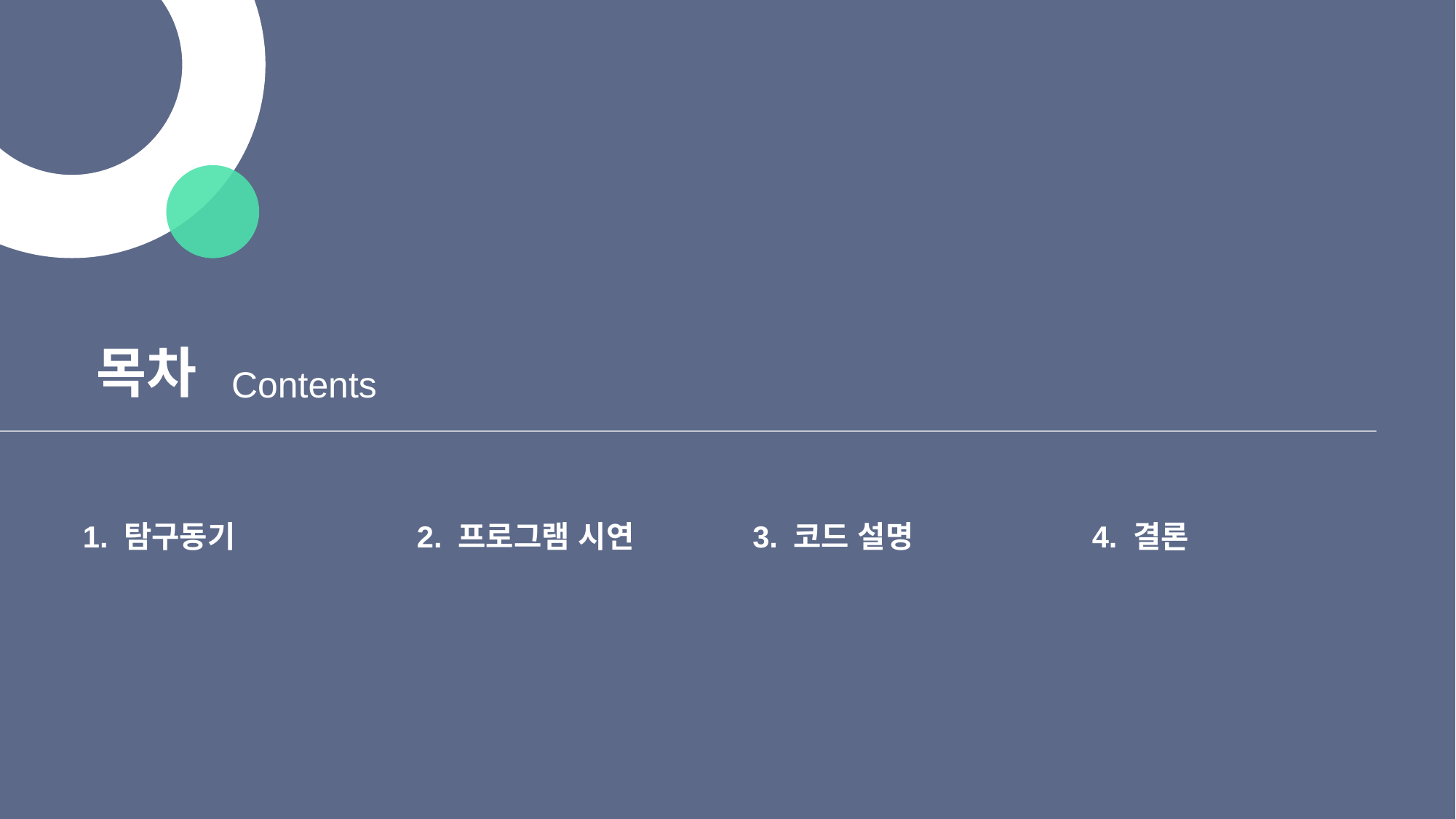

목차
Contents
1. 탐구동기
2. 프로그램 시연

3. 코드 설명

4. 결론